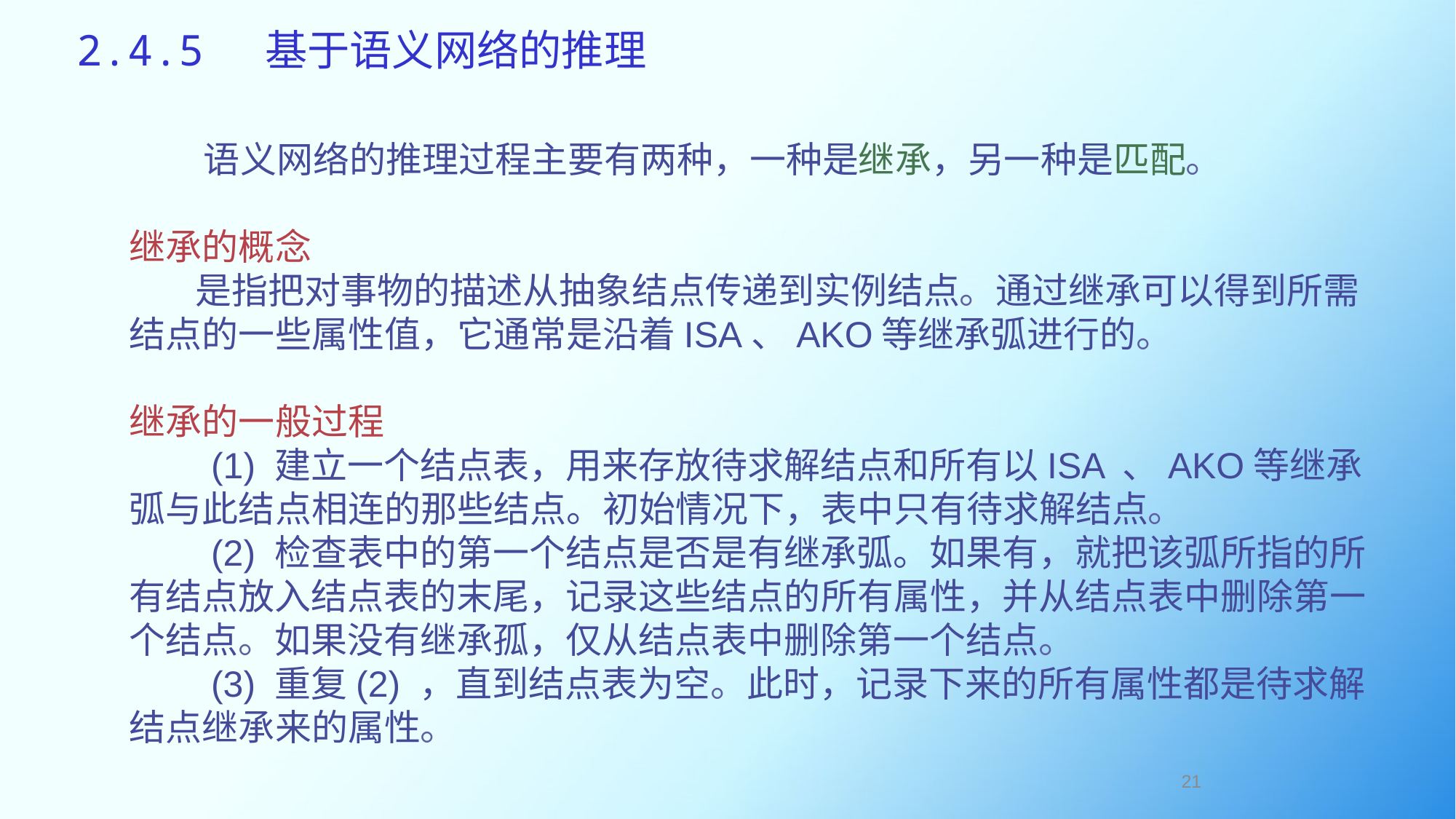

# 2.4.5  基于语义网络的推理
        语义网络的推理过程主要有两种，一种是继承，另一种是匹配。

继承的概念
       是指把对事物的描述从抽象结点传递到实例结点。通过继承可以得到所需结点的一些属性值，它通常是沿着ISA、AKO等继承弧进行的。

继承的一般过程
        (1) 建立一个结点表，用来存放待求解结点和所有以ISA 、AKO等继承弧与此结点相连的那些结点。初始情况下，表中只有待求解结点。
        (2) 检查表中的第一个结点是否是有继承弧。如果有，就把该弧所指的所有结点放入结点表的末尾，记录这些结点的所有属性，并从结点表中删除第一个结点。如果没有继承孤，仅从结点表中删除第一个结点。
        (3) 重复(2) ，直到结点表为空。此时，记录下来的所有属性都是待求解结点继承来的属性。

21